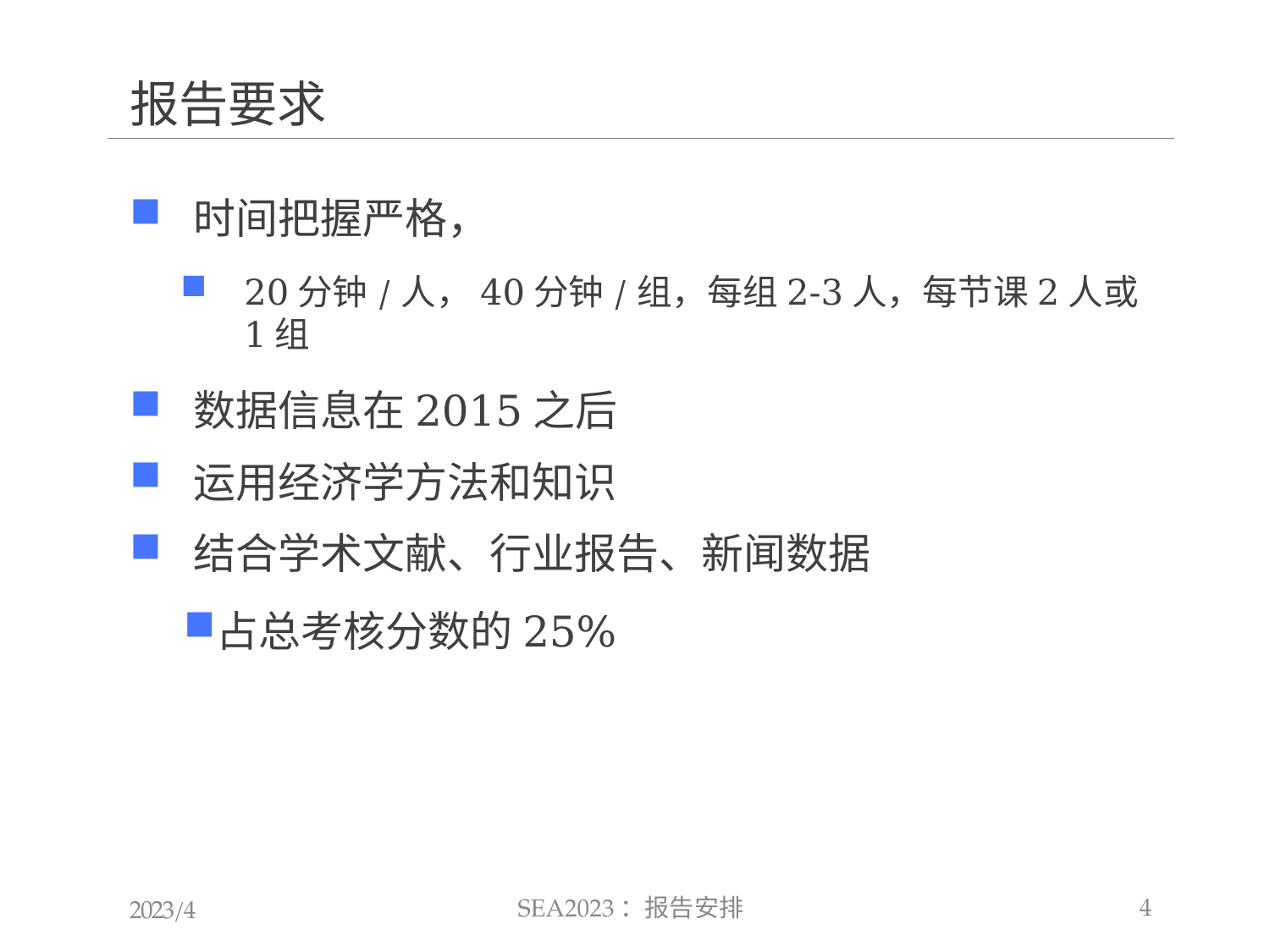

# 报告要求
时间把握严格，
20分钟/人，40分钟/组，每组2-3人，每节课2人或1组
数据信息在2015之后
运用经济学方法和知识
结合学术文献、行业报告、新闻数据
占总考核分数的25%

SEA2023：报告安排
4
2023/4